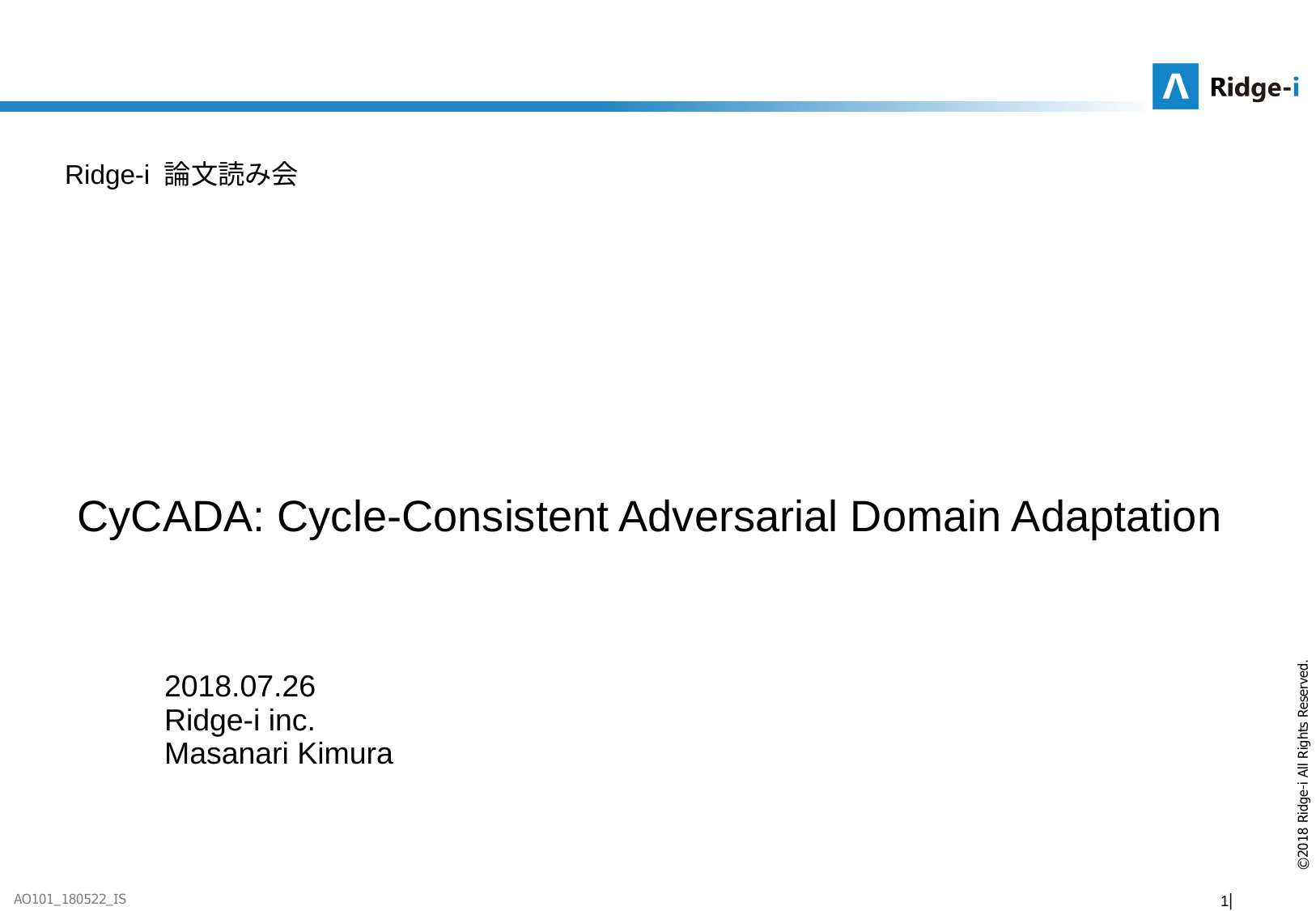

Ridge-i 論文読み会
# CyCADA: Cycle-Consistent Adversarial Domain Adaptation
2018.07.26
Ridge-i inc.
Masanari Kimura